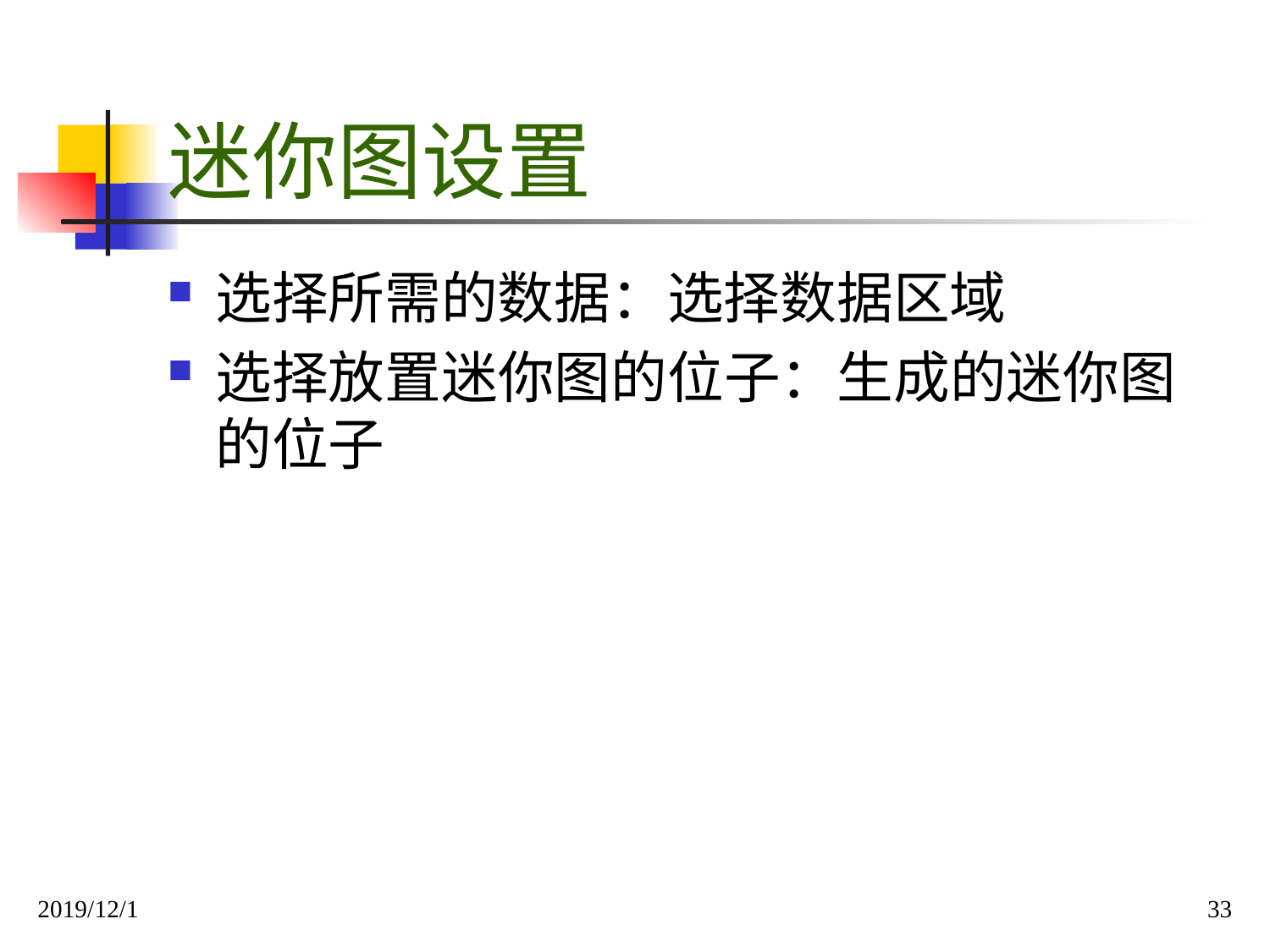

# 迷你图设置
选择所需的数据：选择数据区域
选择放置迷你图的位子：生成的迷你图的位子
2019/12/1
33